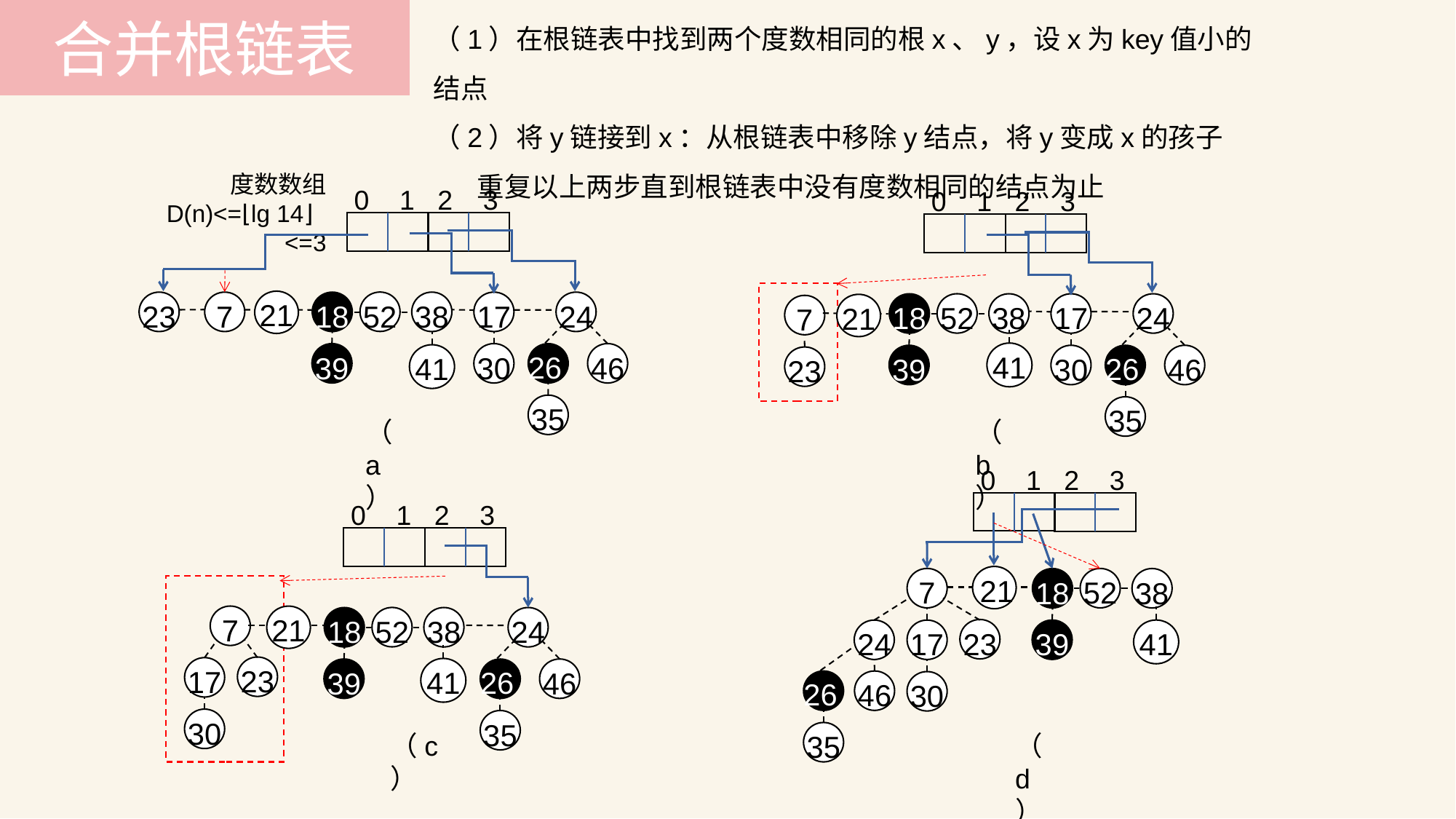

合并根链表
（1）在根链表中找到两个度数相同的根x、y，设x为key值小的结点
（2）将y链接到x：从根链表中移除y结点，将y变成x的孩子
      重复以上两步直到根链表中没有度数相同的结点为止
度数数组
D(n)<=⌊lg 14⌋               <=3
0    1   2    3

21

52

23

7

18

38

17

24

26

39

30

46

41

35

（a）
0    1   2    3

52

18

38

17

24

21

7

41

26

39

30

46

23

35

（b）

0    1   2    3

21

7

52

18

38

23

39

41

24

17

26

46

30

35

（d）
0    1   2    3

7

21

52

18

38

24

23

17

41

26

39

46

30

35

（c）